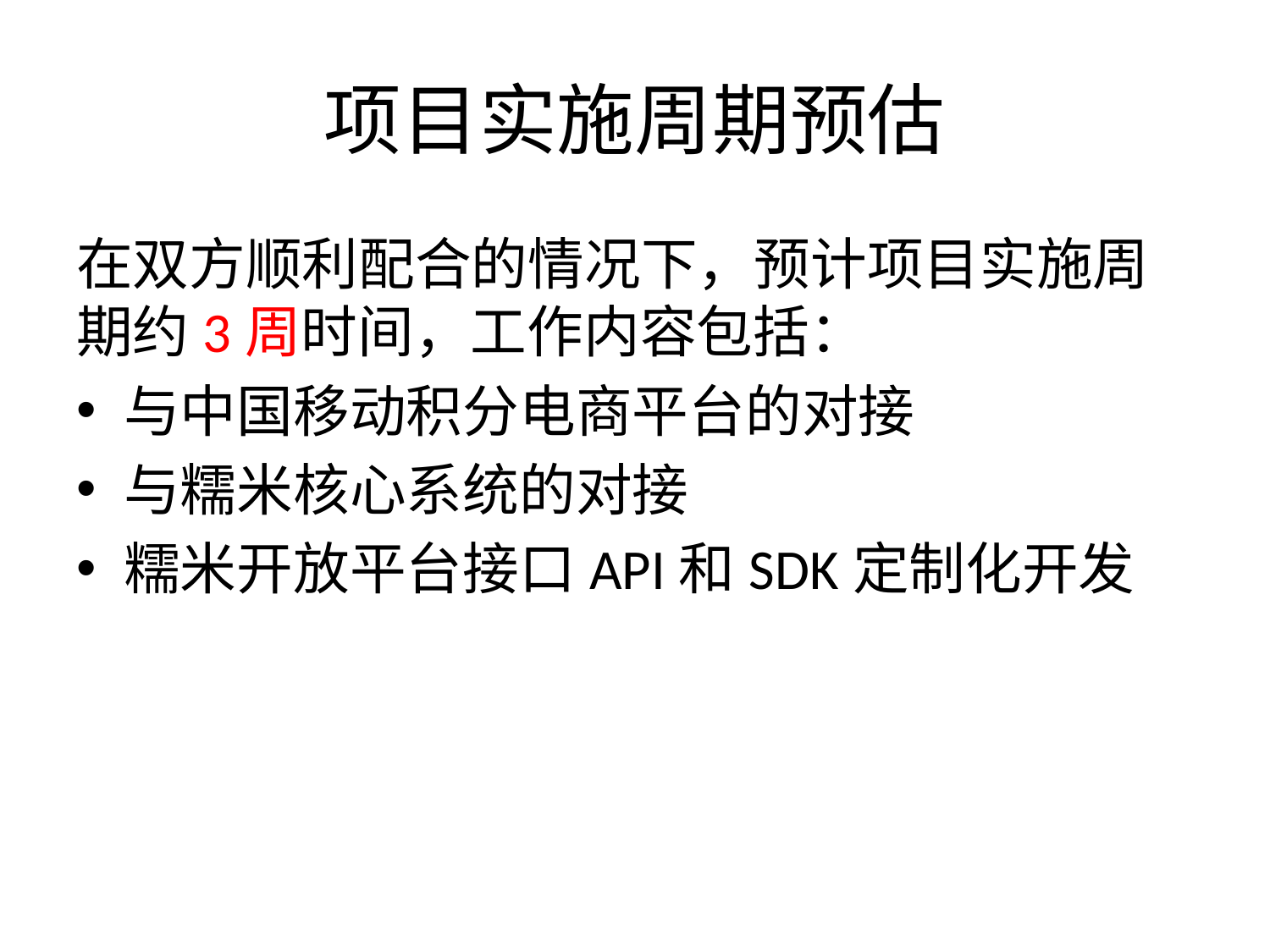

# 项目实施周期预估
在双方顺利配合的情况下，预计项目实施周期约3周时间，工作内容包括：
与中国移动积分电商平台的对接
与糯米核心系统的对接
糯米开放平台接口API和SDK定制化开发